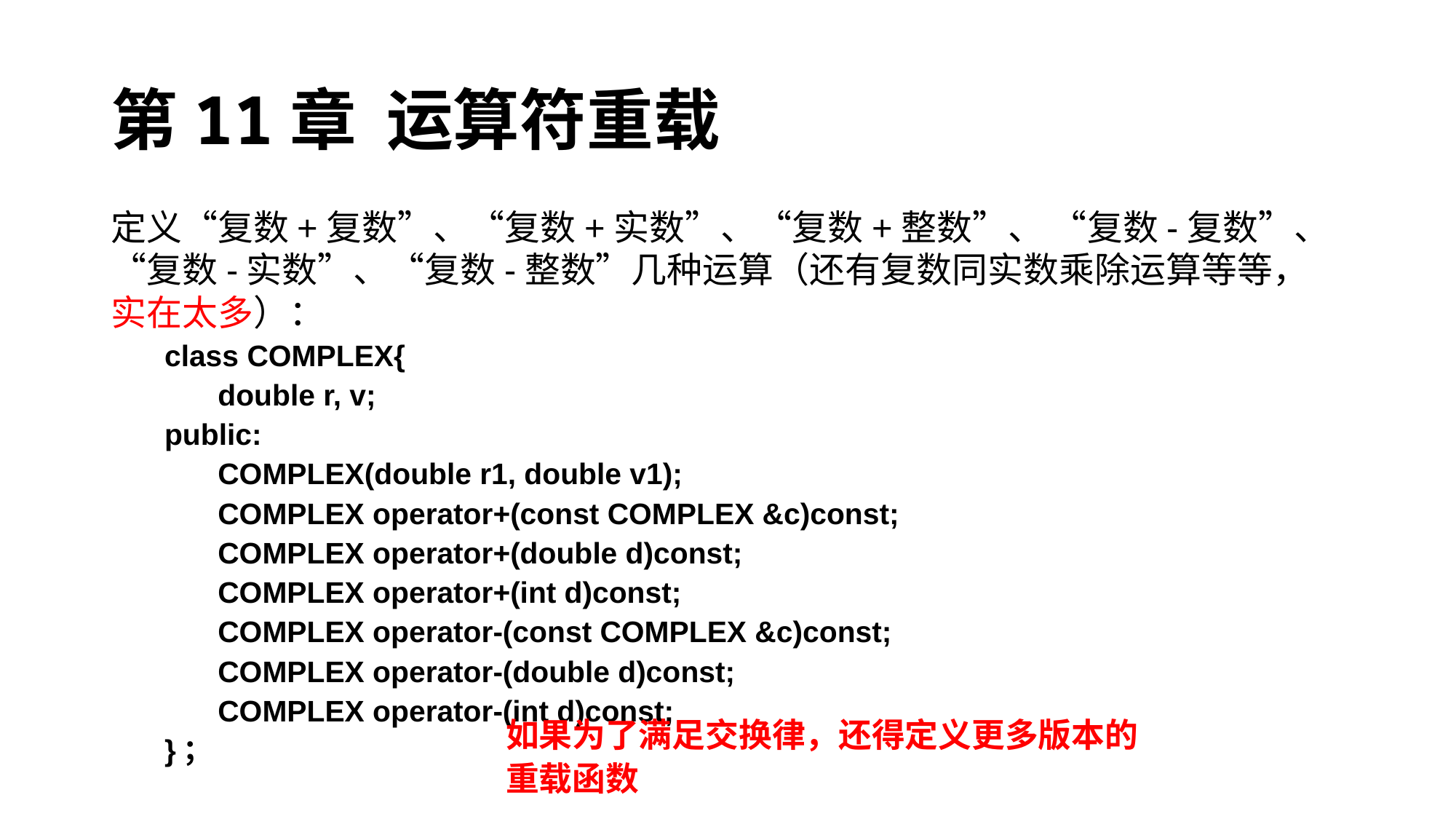

# 第11章  运算符重载
定义“复数+复数”、“复数+实数”、“复数+整数”、 “复数-复数”、“复数-实数”、“复数-整数”几种运算（还有复数同实数乘除运算等等，实在太多）：
class COMPLEX{
double r, v;
public:
COMPLEX(double r1, double v1);
COMPLEX operator+(const COMPLEX &c)const;
COMPLEX operator+(double d)const;
COMPLEX operator+(int d)const;
COMPLEX operator-(const COMPLEX &c)const;
COMPLEX operator-(double d)const;
COMPLEX operator-(int d)const;
}；
如果为了满足交换律，还得定义更多版本的重载函数